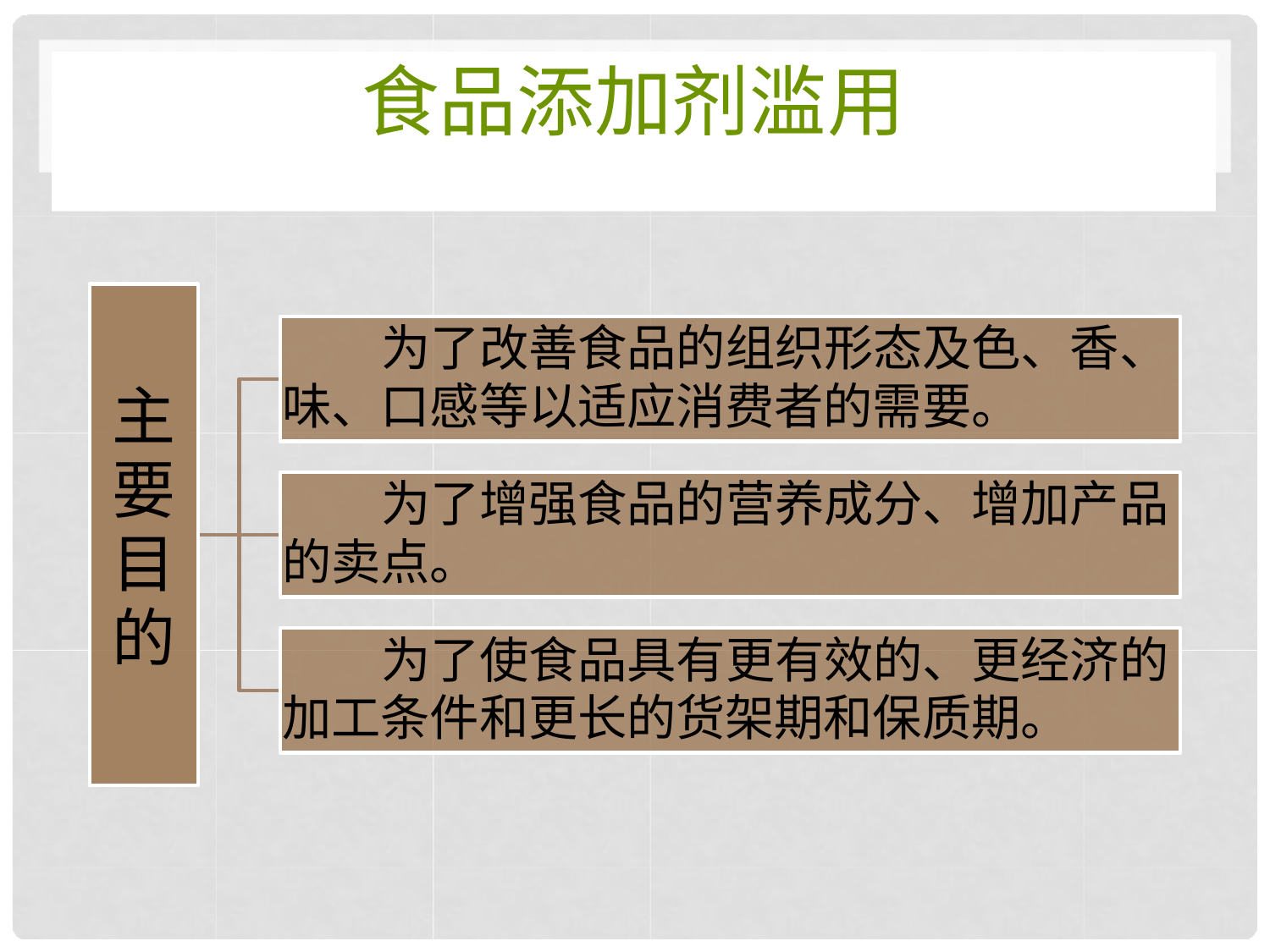

# 食品添加剂滥用

为了改善食品的组织形态及色、香、 味、口感等以适应消费者的需要。

主 要 目 的
为了增强食品的营养成分、增加产品 的卖点。

为了使食品具有更有效的、更经济的 加工条件和更长的货架期和保质期。